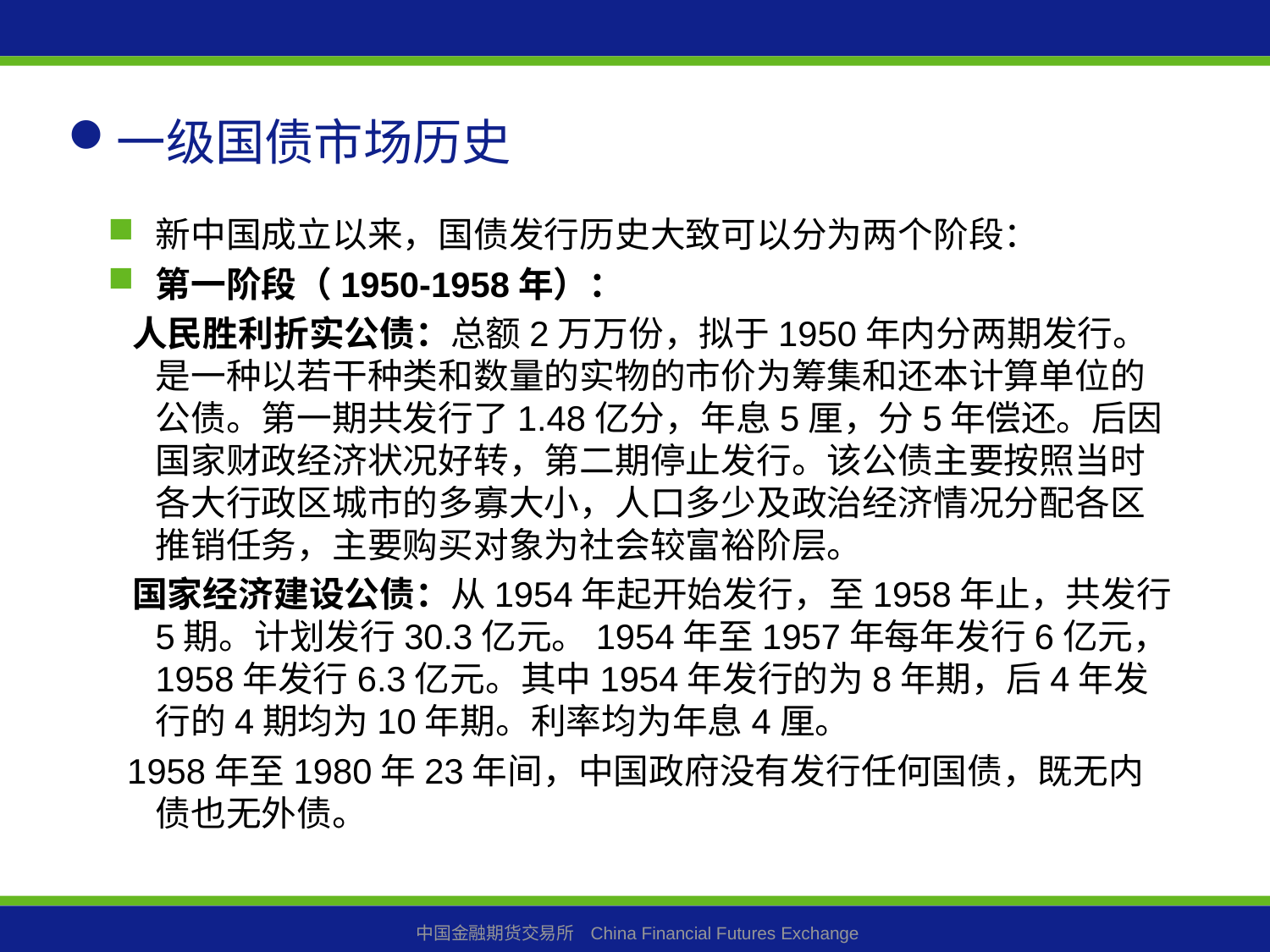

一级国债市场历史
新中国成立以来，国债发行历史大致可以分为两个阶段：
第一阶段（1950-1958年）：
  人民胜利折实公债：总额2万万份，拟于1950年内分两期发行。是一种以若干种类和数量的实物的市价为筹集和还本计算单位的公债。第一期共发行了1.48亿分，年息5厘，分5年偿还。后因国家财政经济状况好转，第二期停止发行。该公债主要按照当时各大行政区城市的多寡大小，人口多少及政治经济情况分配各区推销任务，主要购买对象为社会较富裕阶层。
  国家经济建设公债：从1954年起开始发行，至1958年止，共发行5期。计划发行30.3亿元。1954年至1957年每年发行6亿元，1958年发行6.3亿元。其中1954年发行的为8年期，后4年发行的4期均为10年期。利率均为年息4厘。
  1958年至1980年23年间，中国政府没有发行任何国债，既无内债也无外债。